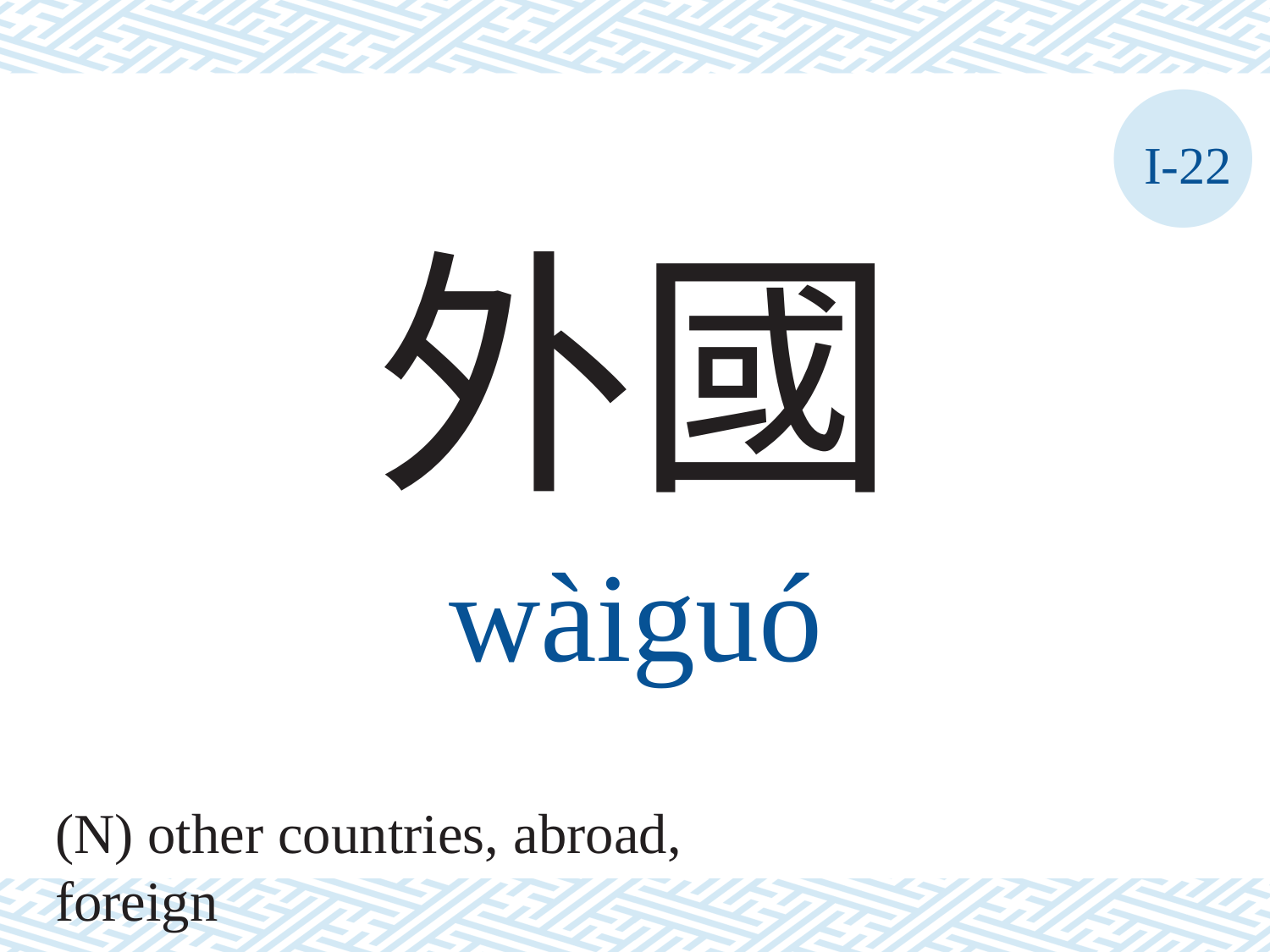

I-22
外國
wàiguó
(N) other countries, abroad, foreign